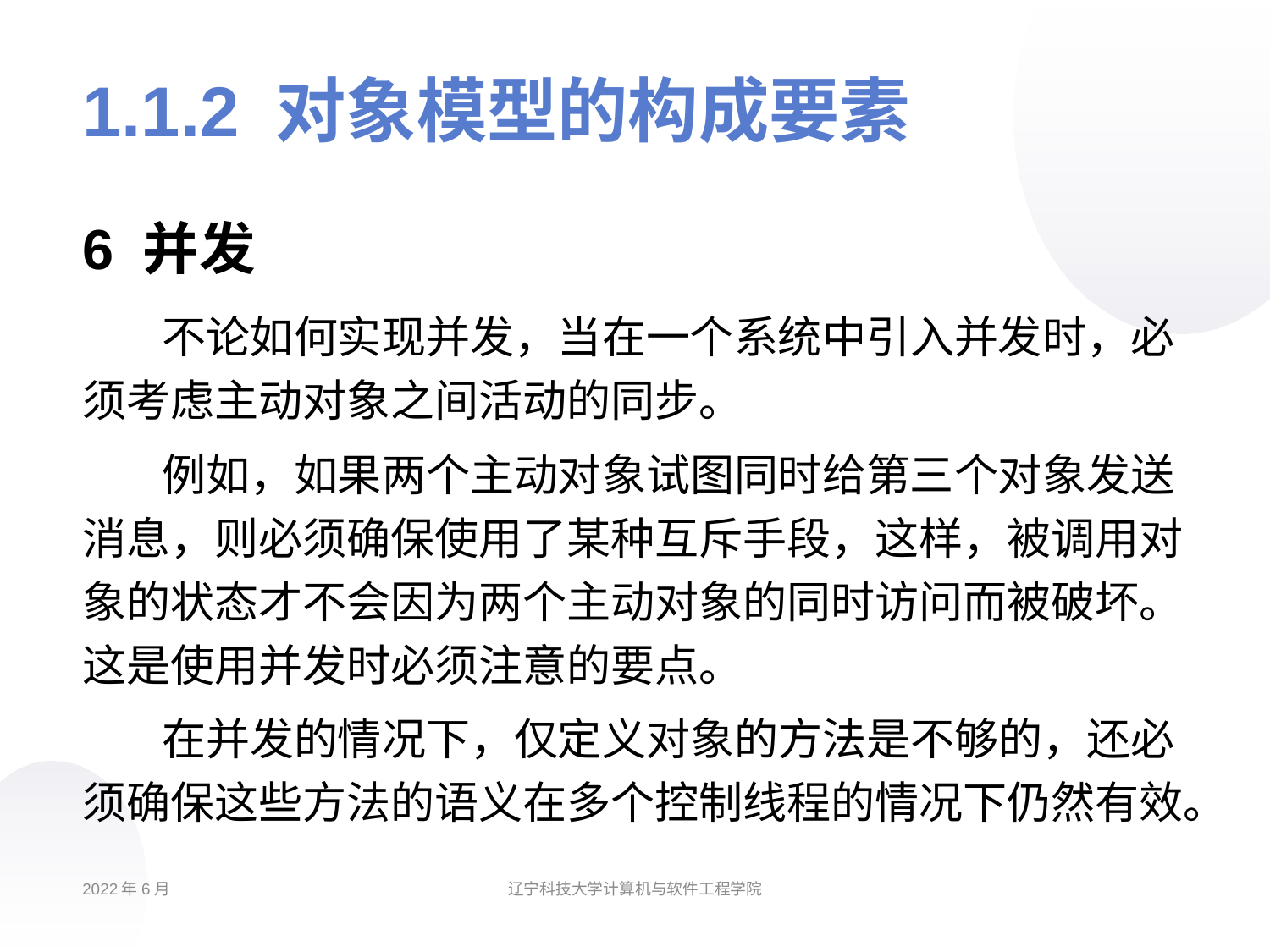

# 1.1.2 对象模型的构成要素
6 并发
不论如何实现并发，当在一个系统中引入并发时，必须考虑主动对象之间活动的同步。
例如，如果两个主动对象试图同时给第三个对象发送消息，则必须确保使用了某种互斥手段，这样，被调用对象的状态才不会因为两个主动对象的同时访问而被破坏。这是使用并发时必须注意的要点。
在并发的情况下，仅定义对象的方法是不够的，还必须确保这些方法的语义在多个控制线程的情况下仍然有效。

2022年6月
辽宁科技大学计算机与软件工程学院
63